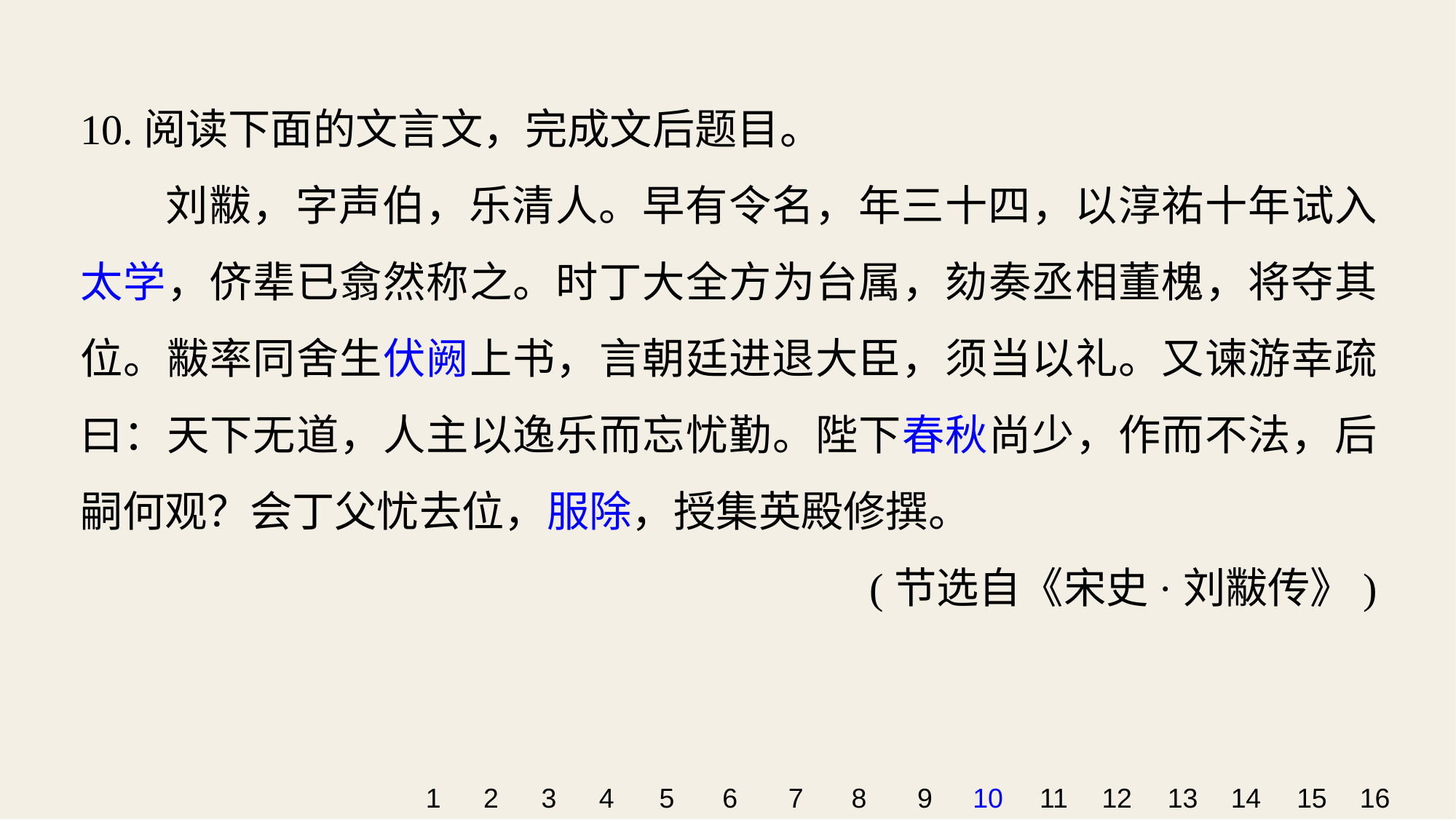

10.阅读下面的文言文，完成文后题目。
刘黻，字声伯，乐清人。早有令名，年三十四，以淳祐十年试入太学，侪辈已翕然称之。时丁大全方为台属，劾奏丞相董槐，将夺其位。黻率同舍生伏阙上书，言朝廷进退大臣，须当以礼。又谏游幸疏曰：天下无道，人主以逸乐而忘忧勤。陛下春秋尚少，作而不法，后嗣何观？会丁父忧去位，服除，授集英殿修撰。
(节选自《宋史·刘黻传》)
1
2
3
4
5
6
7
8
9
10
11
12
13
14
15
16